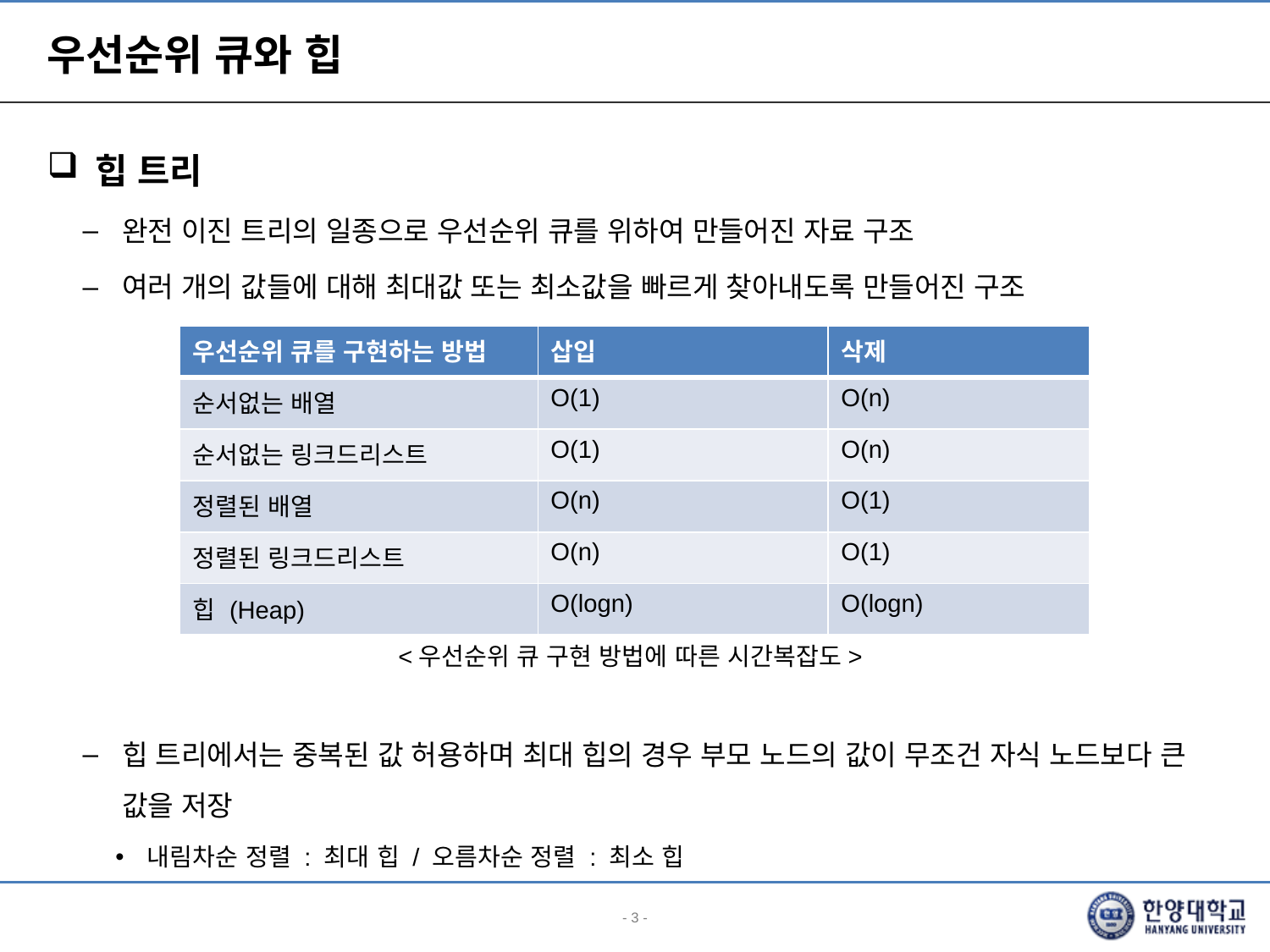

# 우선순위 큐와 힙
힙 트리
완전 이진 트리의 일종으로 우선순위 큐를 위하여 만들어진 자료 구조
여러 개의 값들에 대해 최대값 또는 최소값을 빠르게 찾아내도록 만들어진 구조

힙 트리에서는 중복된 값 허용하며 최대 힙의 경우 부모 노드의 값이 무조건 자식 노드보다 큰 값을 저장
내림차순 정렬 : 최대 힙 / 오름차순 정렬 : 최소 힙
| 우선순위 큐를 구현하는 방법 | 삽입 | 삭제 |
| --- | --- | --- |
| 순서없는 배열 | O(1) | O(n) |
| 순서없는 링크드리스트 | O(1) | O(n) |
| 정렬된 배열 | O(n) | O(1) |
| 정렬된 링크드리스트 | O(n) | O(1) |
| 힙 (Heap) | O(logn) | O(logn) |
<우선순위 큐 구현 방법에 따른 시간복잡도>